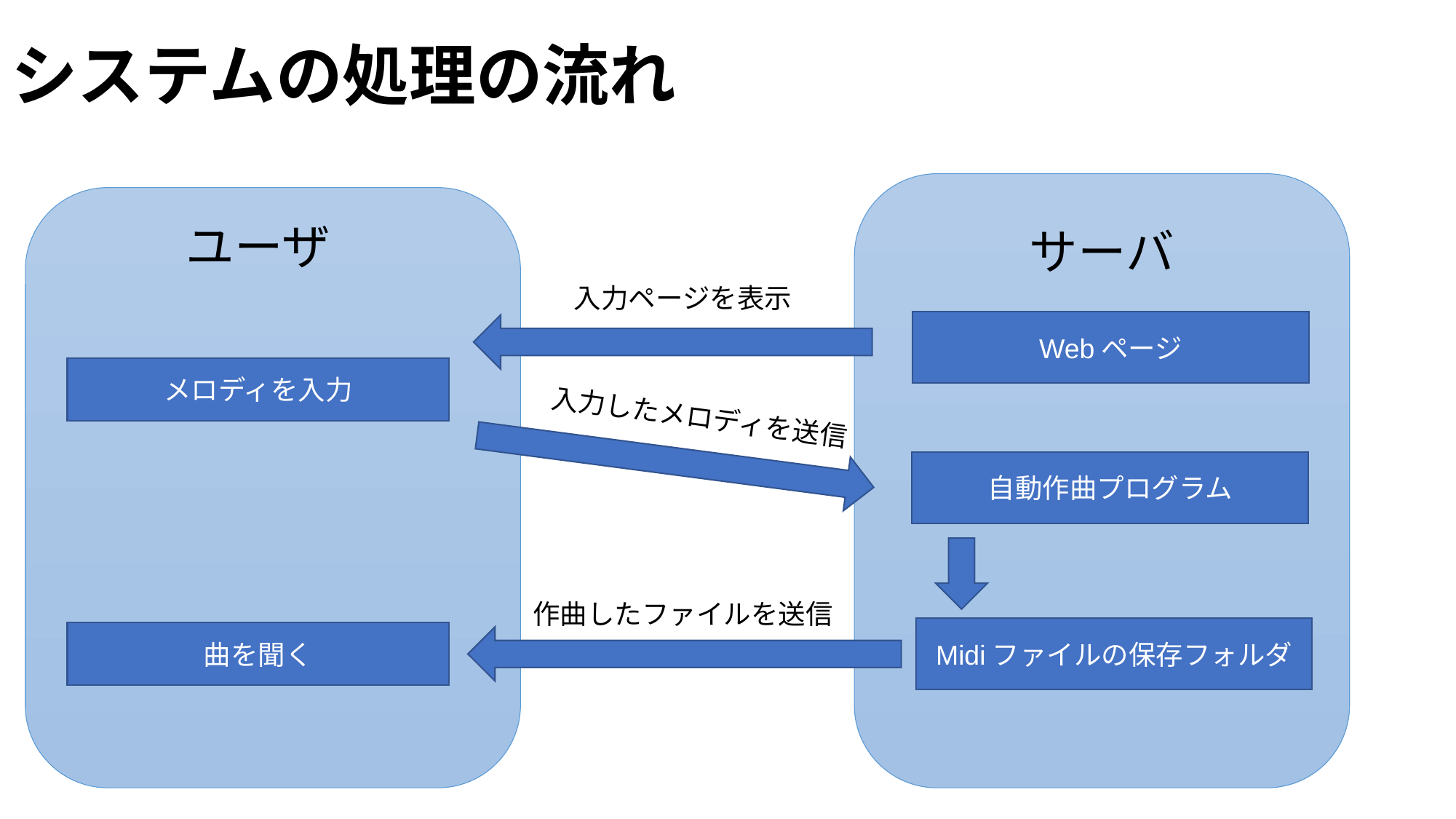

# システムの処理の流れ

Webページ
自動作曲プログラム
サーバ

ユーザ
入力ページを表示

メロディを入力
入力したメロディを送信

作曲したファイルを送信
Midiファイルの保存フォルダ
曲を聞く